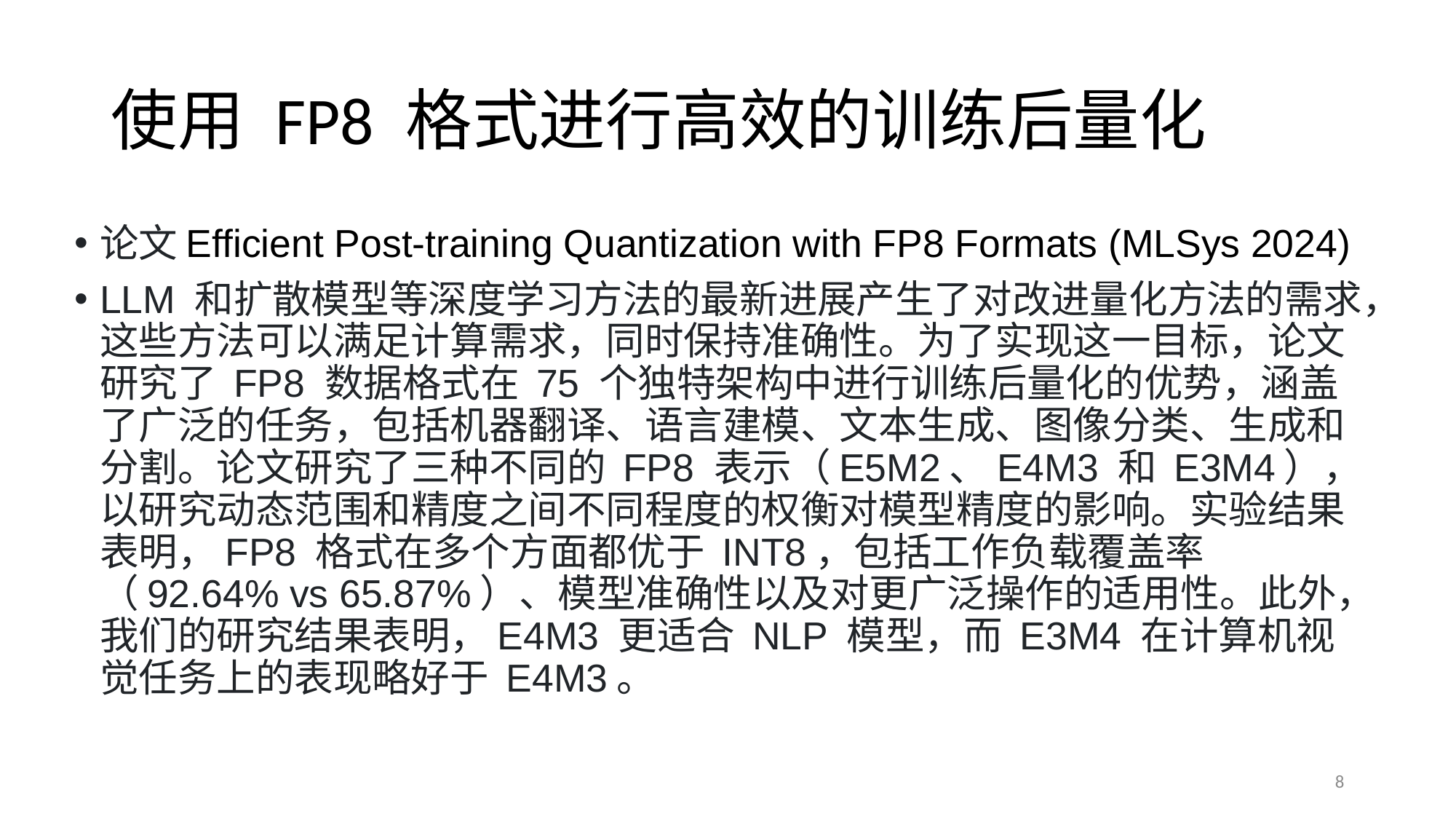

# 使用 FP8 格式进行高效的训练后量化
论文Efficient Post-training Quantization with FP8 Formats (MLSys 2024)
LLM 和扩散模型等深度学习方法的最新进展产生了对改进量化方法的需求，这些方法可以满足计算需求，同时保持准确性。为了实现这一目标，论文研究了 FP8 数据格式在 75 个独特架构中进行训练后量化的优势，涵盖了广泛的任务，包括机器翻译、语言建模、文本生成、图像分类、生成和分割。论文研究了三种不同的 FP8 表示（E5M2、E4M3 和 E3M4），以研究动态范围和精度之间不同程度的权衡对模型精度的影响。实验结果表明，FP8 格式在多个方面都优于 INT8，包括工作负载覆盖率（92.64% vs 65.87%）、模型准确性以及对更广泛操作的适用性。此外，我们的研究结果表明，E4M3 更适合 NLP 模型，而 E3M4 在计算机视觉任务上的表现略好于 E4M3。
8